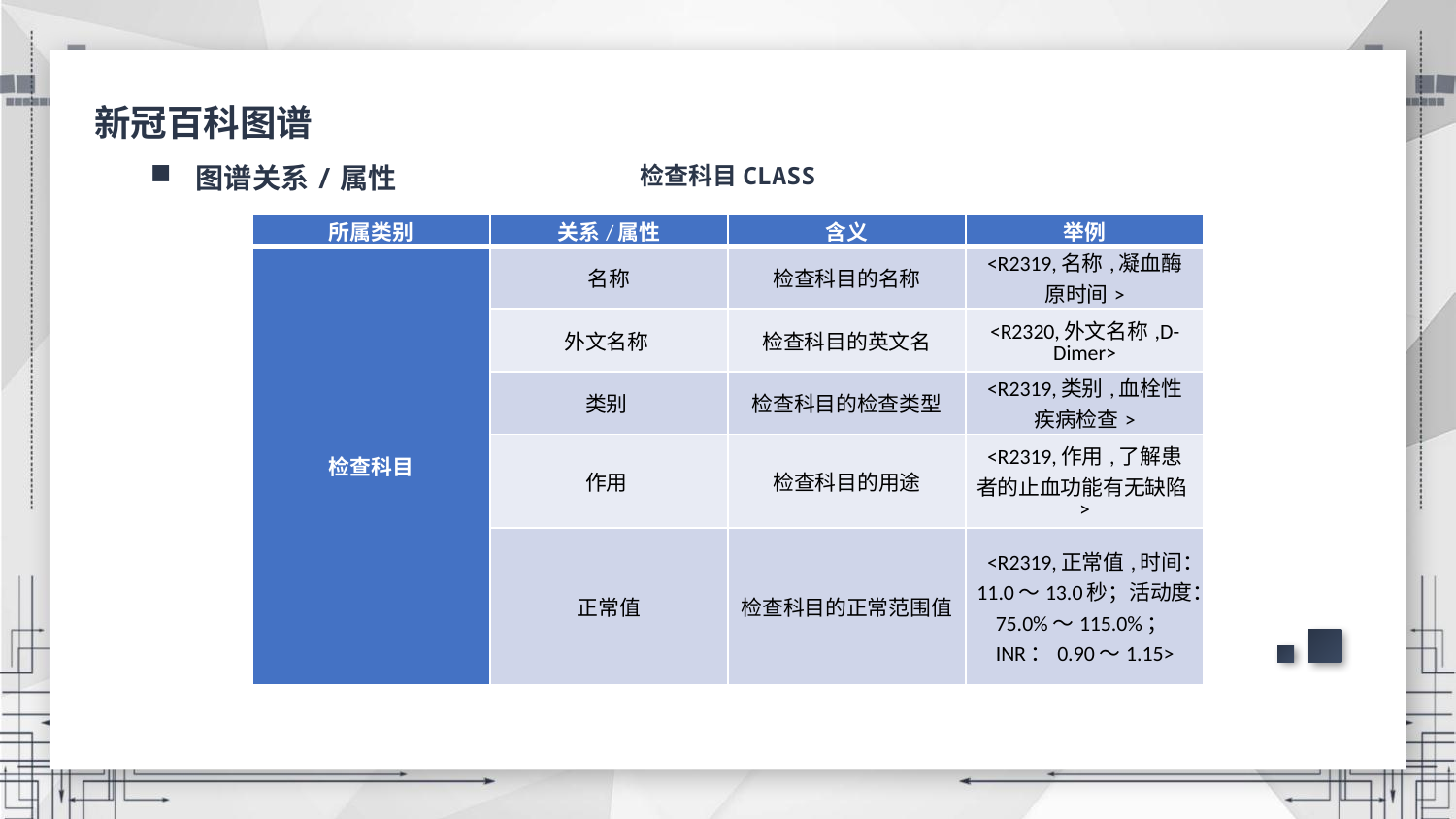

新冠百科图谱
图谱关系/属性
检查科目CLASS
| 所属类别 | 关系/属性 | 含义 | 举例 |
| --- | --- | --- | --- |
| 检查科目 | 名称 | 检查科目的名称 | <R2319,名称,凝血酶原时间> |
|  | 外文名称 | 检查科目的英文名 | <R2320,外文名称,D-Dimer> |
|  | 类别 | 检查科目的检查类型 | <R2319,类别,血栓性疾病检查> |
|  | 作用 | 检查科目的用途 | <R2319,作用,了解患者的止血功能有无缺陷> |
|  | 正常值 | 检查科目的正常范围值 | <R2319,正常值,时间：11.0～13.0秒；活动度：75.0%～115.0%；INR：0.90～1.15> |